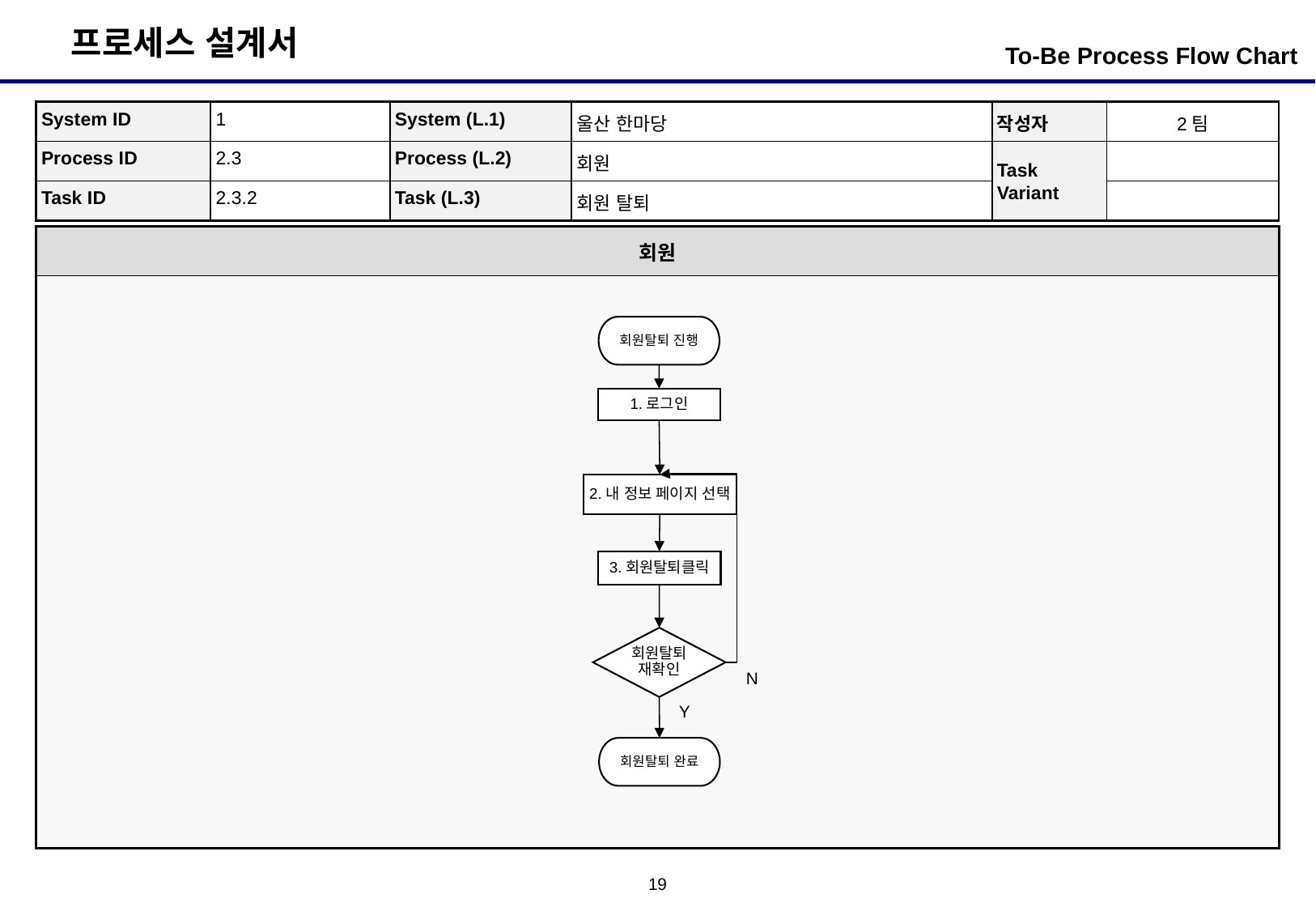

To-Be Process Flow Chart
| System ID | 1 | System (L.1) | 울산 한마당 | 작성자 | 2팀 |
| --- | --- | --- | --- | --- | --- |
| Process ID | 2.3 | Process (L.2) | 회원 | Task Variant |  |
| Task ID | 2.3.2 | Task (L.3) | 회원 탈퇴 |  |  |
| 회원 |
| --- |
|  |
회원탈퇴 진행
1.로그인
2.내 정보 페이지 선택
3.회원탈퇴클릭
회원탈퇴
재확인
N
Y
회원탈퇴 완료